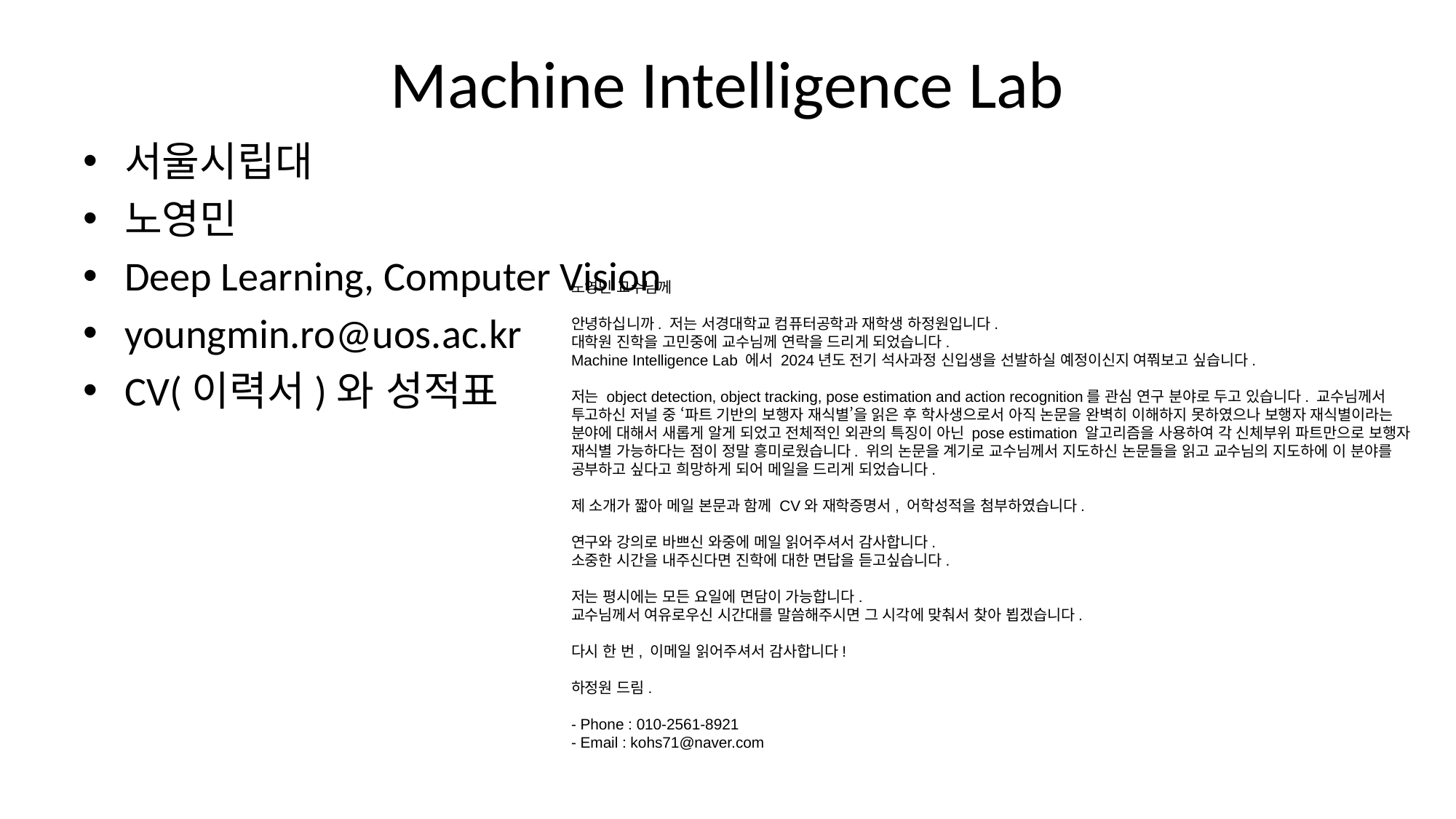

# Machine Intelligence Lab
서울시립대
노영민
Deep Learning, Computer Vision
youngmin.ro@uos.ac.kr
CV(이력서)와 성적표
노영민 교수님께

안녕하십니까. 저는 서경대학교 컴퓨터공학과 재학생 하정원입니다.
대학원 진학을 고민중에 교수님께 연락을 드리게 되었습니다.
Machine Intelligence Lab 에서 2024년도 전기 석사과정 신입생을 선발하실 예정이신지 여쭤보고 싶습니다.

저는 object detection, object tracking, pose estimation and action recognition를 관심 연구 분야로 두고 있습니다. 교수님께서 투고하신 저널 중 ‘파트 기반의 보행자 재식별’을 읽은 후 학사생으로서 아직 논문을 완벽히 이해하지 못하였으나 보행자 재식별이라는 분야에 대해서 새롭게 알게 되었고 전체적인 외관의 특징이 아닌 pose estimation 알고리즘을 사용하여 각 신체부위 파트만으로 보행자 재식별 가능하다는 점이 정말 흥미로웠습니다. 위의 논문을 계기로 교수님께서 지도하신 논문들을 읽고 교수님의 지도하에 이 분야를 공부하고 싶다고 희망하게 되어 메일을 드리게 되었습니다.

제 소개가 짧아 메일 본문과 함께 CV와 재학증명서, 어학성적을 첨부하였습니다.

연구와 강의로 바쁘신 와중에 메일 읽어주셔서 감사합니다.
소중한 시간을 내주신다면 진학에 대한 면답을 듣고싶습니다.

저는 평시에는 모든 요일에 면담이 가능합니다.
교수님께서 여유로우신 시간대를 말씀해주시면 그 시각에 맞춰서 찾아 뵙겠습니다.

다시 한 번, 이메일 읽어주셔서 감사합니다!

하정원 드림.

- Phone : 010-2561-8921
- Email : kohs71@naver.com